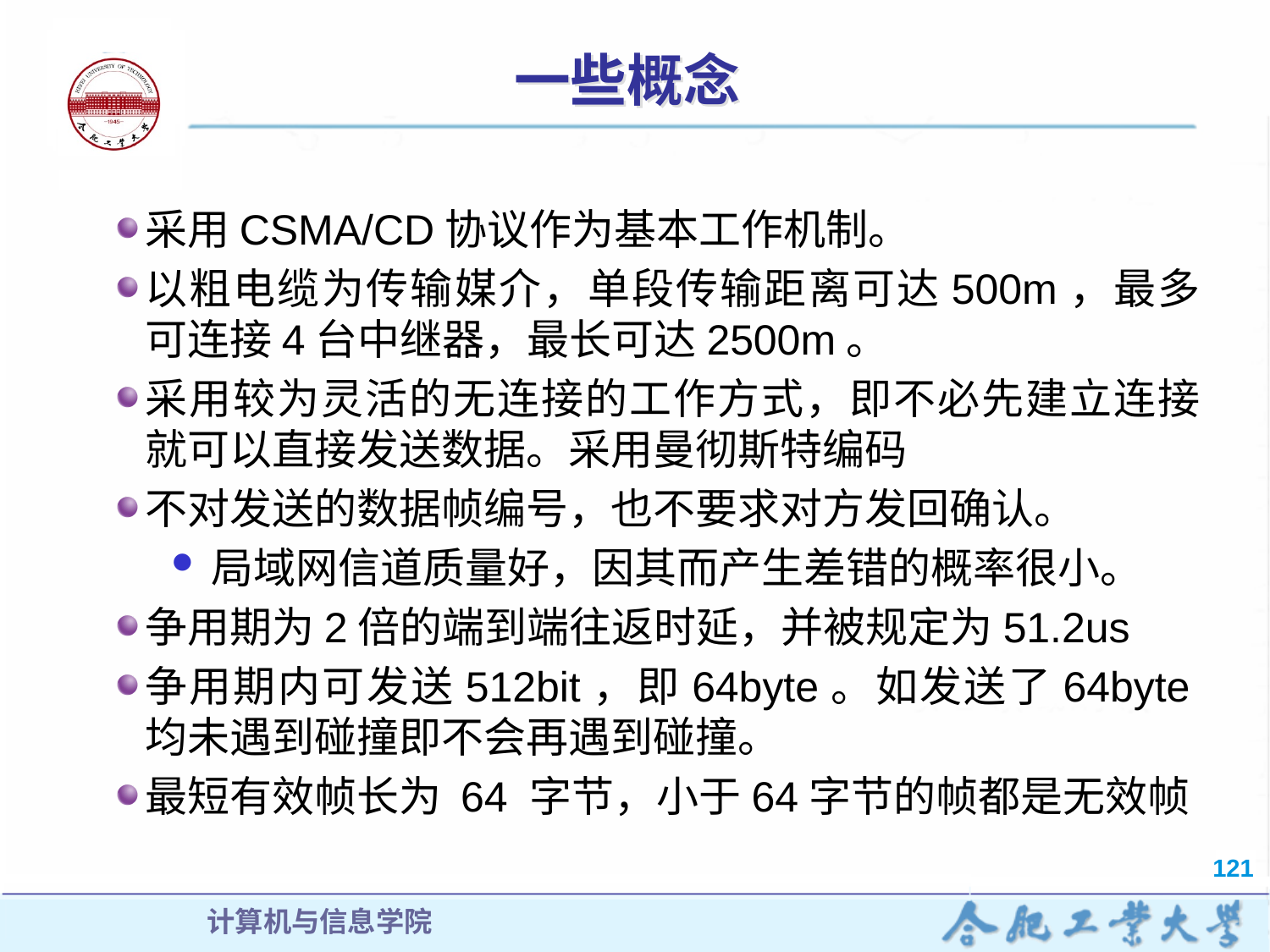

# 一些概念
采用CSMA/CD协议作为基本工作机制。
以粗电缆为传输媒介，单段传输距离可达500m，最多可连接4台中继器，最长可达2500m。
采用较为灵活的无连接的工作方式，即不必先建立连接就可以直接发送数据。采用曼彻斯特编码
不对发送的数据帧编号，也不要求对方发回确认。
局域网信道质量好，因其而产生差错的概率很小。
争用期为2倍的端到端往返时延，并被规定为51.2us
争用期内可发送512bit，即64byte。如发送了64byte均未遇到碰撞即不会再遇到碰撞。
最短有效帧长为 64 字节，小于64字节的帧都是无效帧